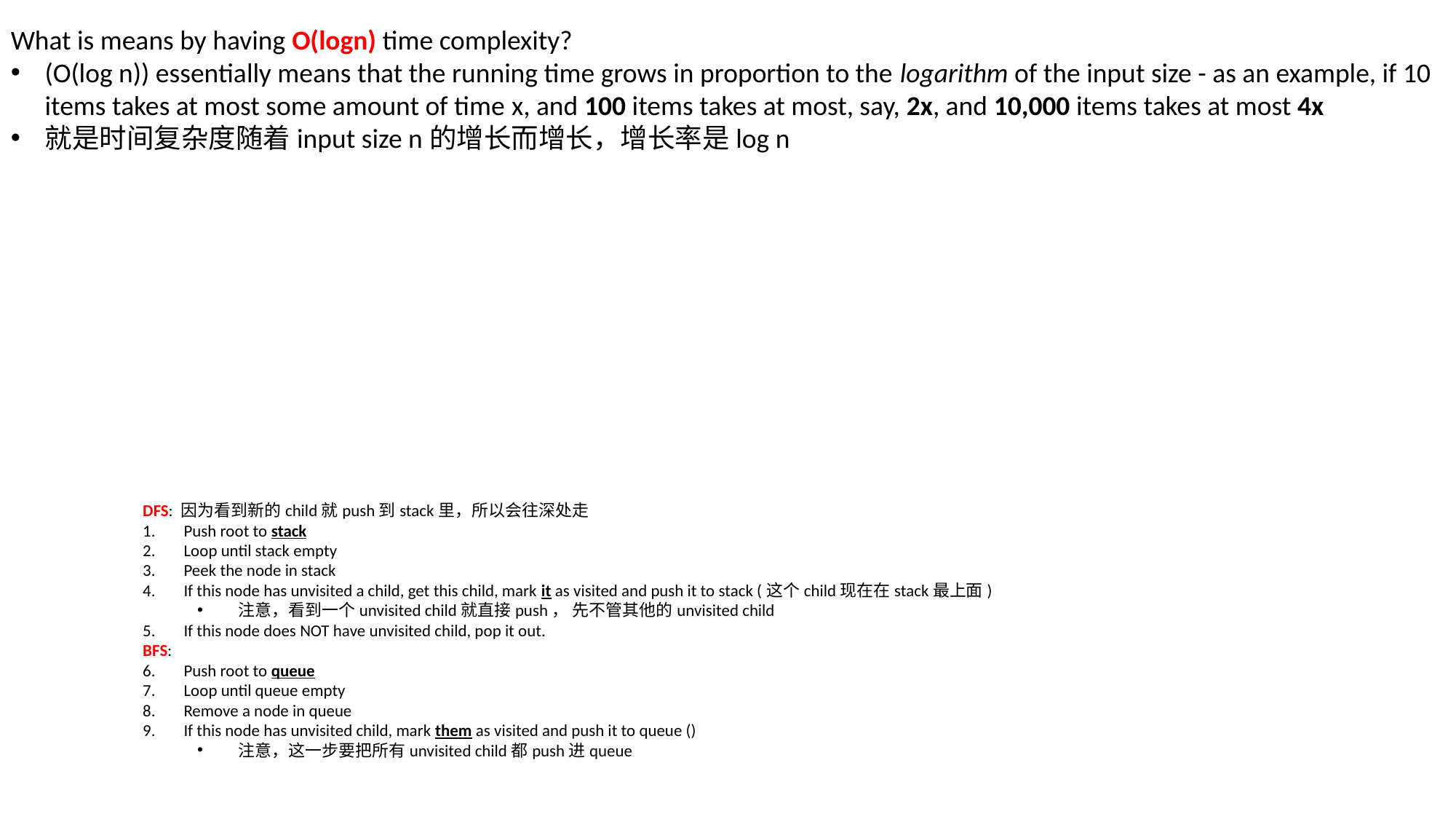

What is means by having O(logn) time complexity?
(O(log n)) essentially means that the running time grows in proportion to the logarithm of the input size - as an example, if 10 items takes at most some amount of time x, and 100 items takes at most, say, 2x, and 10,000 items takes at most 4x
就是时间复杂度随着input size n的增长而增长，增长率是log n

DFS: 因为看到新的child就push到stack里，所以会往深处走
Push root to stack
Loop until stack empty
Peek the node in stack
If this node has unvisited a child, get this child, mark it as visited and push it to stack (这个child现在在stack最上面)
注意，看到一个unvisited child就直接push， 先不管其他的unvisited child
If this node does NOT have unvisited child, pop it out.
BFS:
Push root to queue
Loop until queue empty
Remove a node in queue
If this node has unvisited child, mark them as visited and push it to queue ()
注意，这一步要把所有unvisited child都push进queue